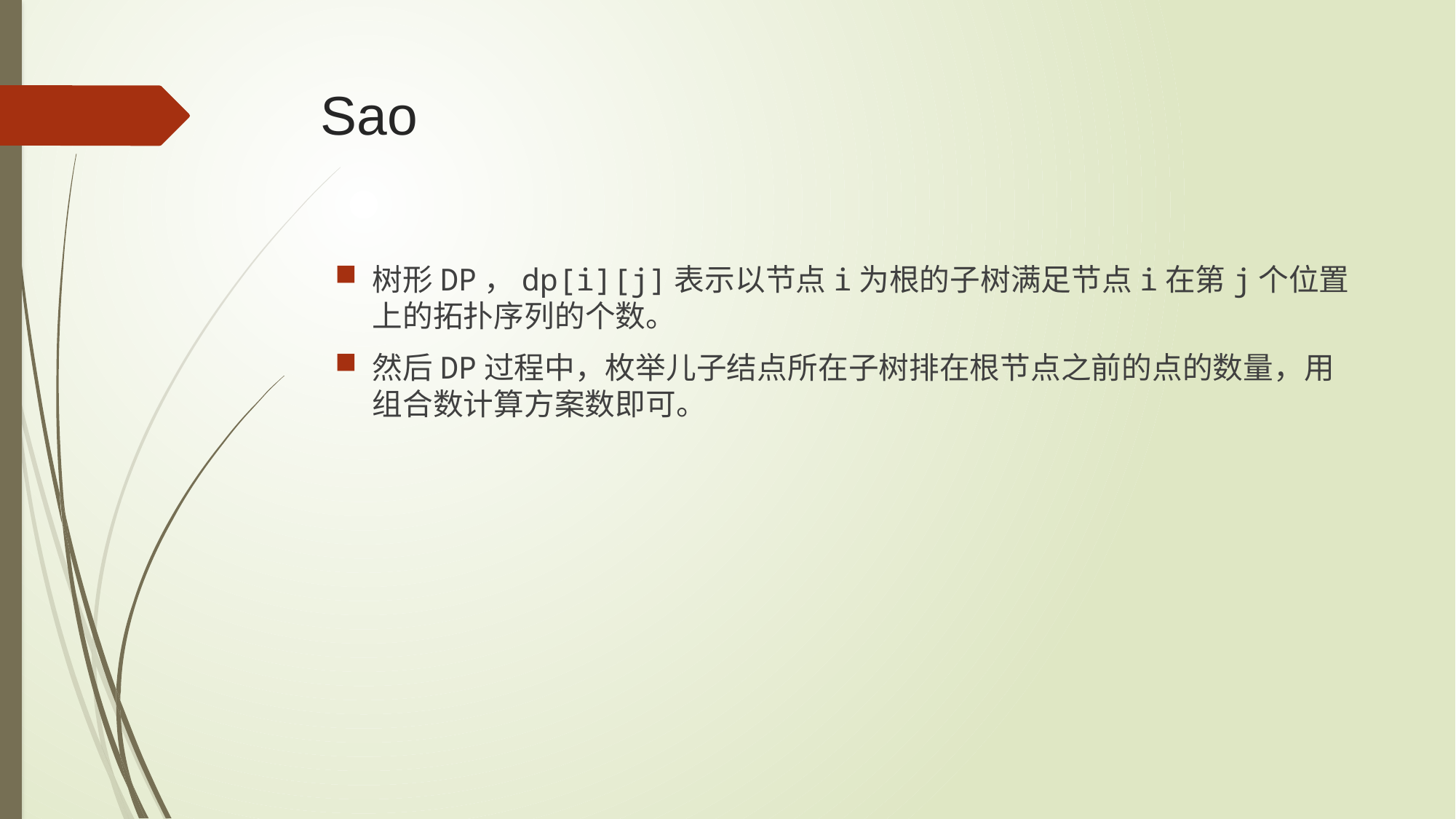

# Sao
树形DP，dp[i][j]表示以节点i为根的子树满足节点i在第j个位置上的拓扑序列的个数。
然后DP过程中，枚举儿子结点所在子树排在根节点之前的点的数量，用组合数计算方案数即可。